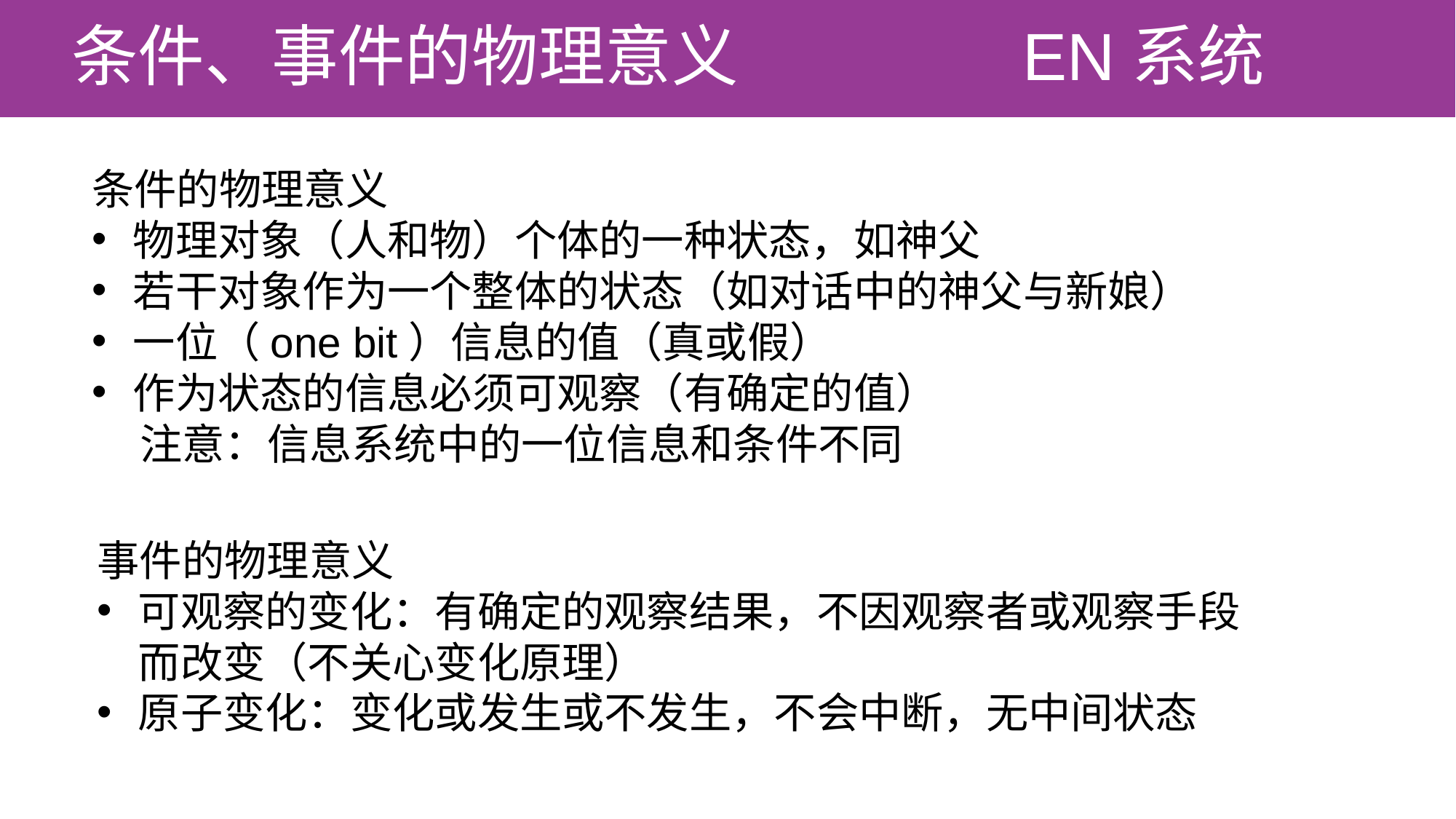

条件、事件的物理意义
# EN系统
条件的物理意义
物理对象（人和物）个体的一种状态，如神父
若干对象作为一个整体的状态（如对话中的神父与新娘）
一位（one bit）信息的值（真或假）
作为状态的信息必须可观察（有确定的值）
    注意：信息系统中的一位信息和条件不同
事件的物理意义
可观察的变化：有确定的观察结果，不因观察者或观察手段而改变（不关心变化原理）
原子变化：变化或发生或不发生，不会中断，无中间状态